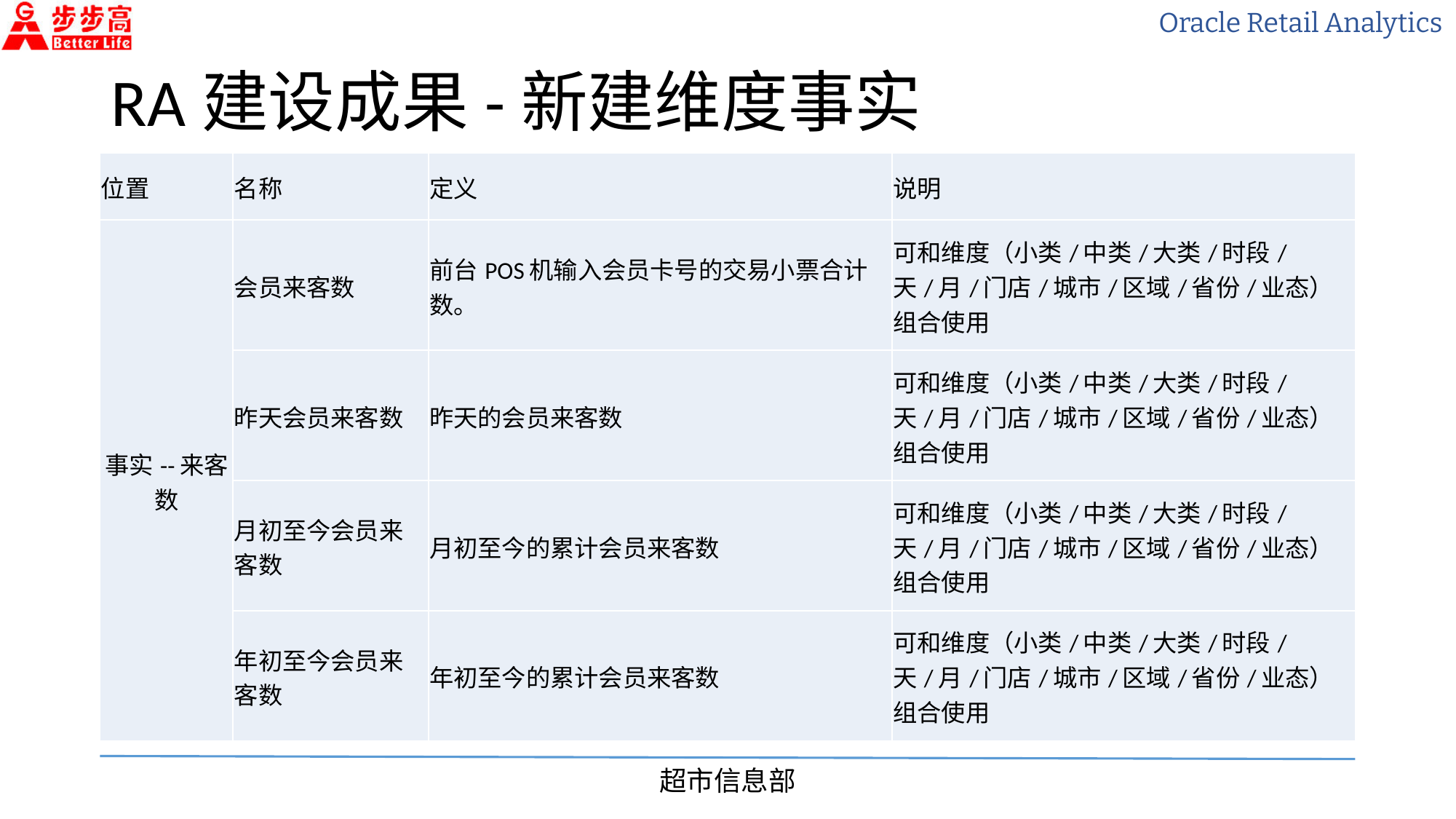

# RA建设成果-新建维度事实
| 位置 | 名称 | 定义 | 说明 |
| --- | --- | --- | --- |
| 事实--来客数 | 会员来客数 | 前台POS机输入会员卡号的交易小票合计数。 | 可和维度（小类/中类/大类/时段/天/月/门店/城市/区域/省份/业态）组合使用 |
|  | 昨天会员来客数 | 昨天的会员来客数 | 可和维度（小类/中类/大类/时段/天/月/门店/城市/区域/省份/业态）组合使用 |
|  | 月初至今会员来客数 | 月初至今的累计会员来客数 | 可和维度（小类/中类/大类/时段/天/月/门店/城市/区域/省份/业态）组合使用 |
|  | 年初至今会员来客数 | 年初至今的累计会员来客数 | 可和维度（小类/中类/大类/时段/天/月/门店/城市/区域/省份/业态）组合使用 |